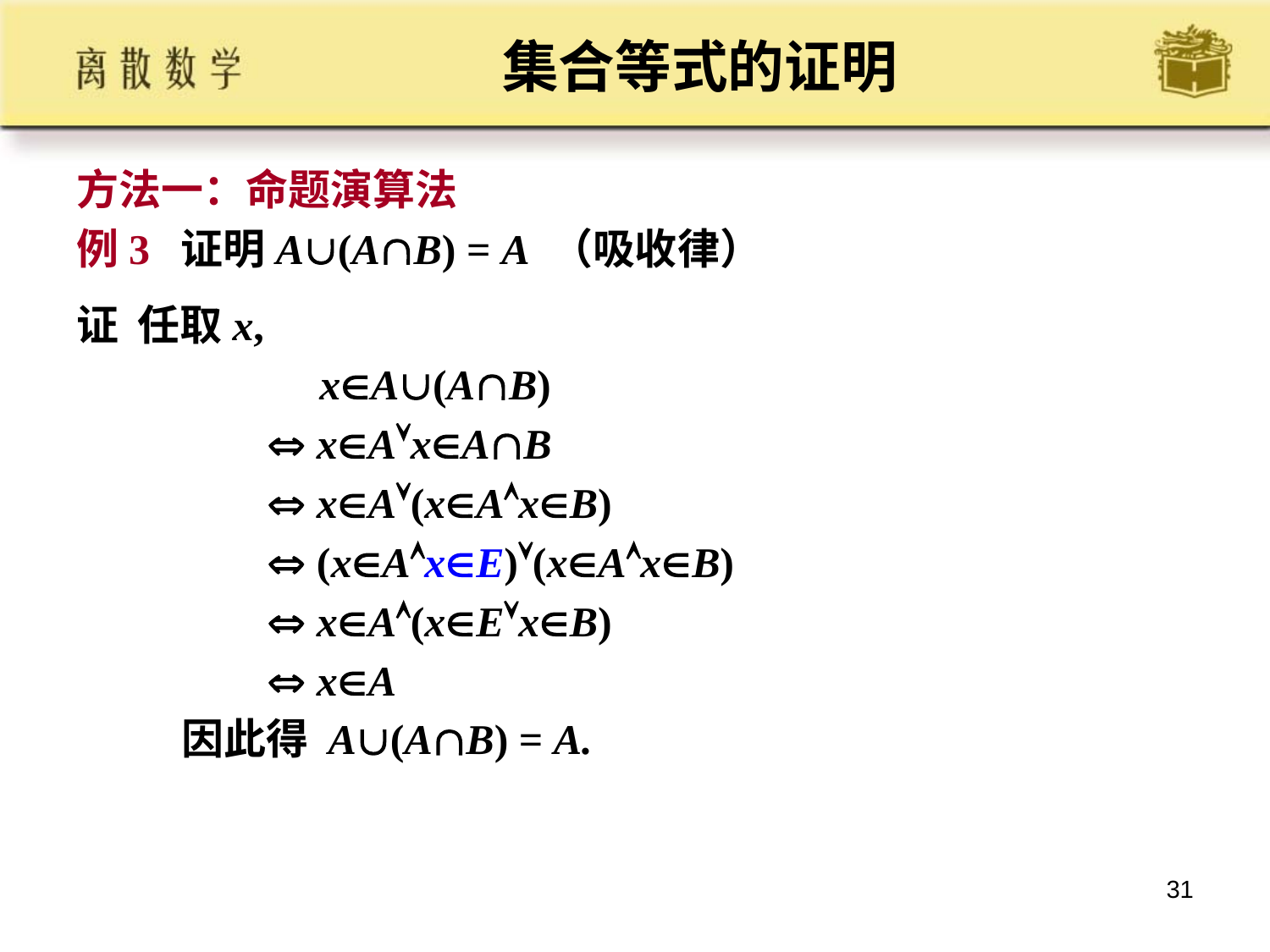

# 集合等式的证明
方法一：命题演算法
例3  证明A∪(A∩B) = A （吸收律）
证  任取x,
                       x∈A∪(A∩B)
                  ⇔ x∈A∨x∈A∩B
                  ⇔ x∈A∨(x∈A∧x∈B)
                  ⇔ (x∈A∧x∈E)∨(x∈A∧x∈B)
                  ⇔ x∈A∧(x∈E∨x∈B)
                  ⇔ x∈A
          因此得 A∪(A∩B) = A.
31